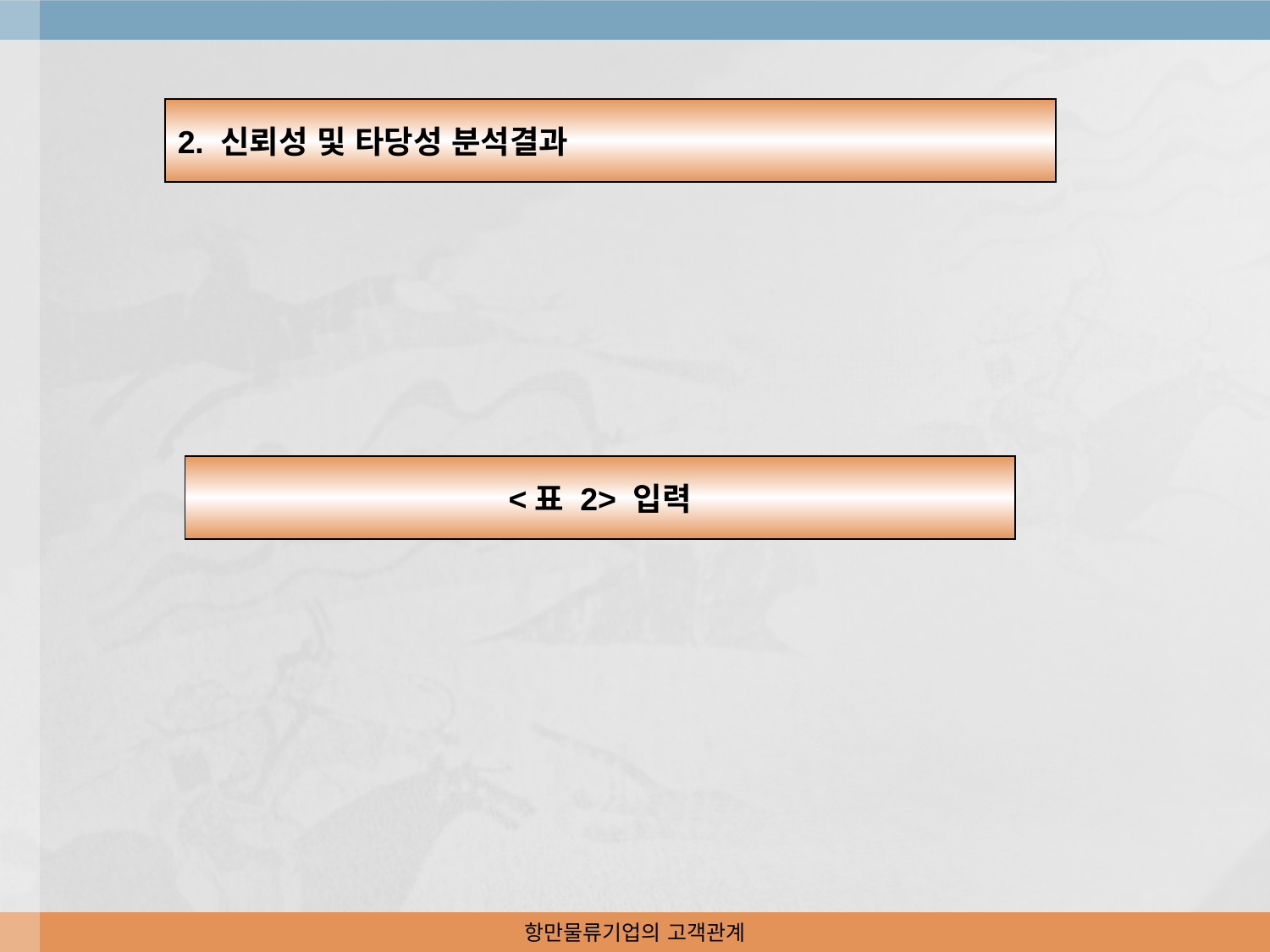

2. 신뢰성 및 타당성 분석결과
<표 2> 입력
항만물류기업의 고객관계